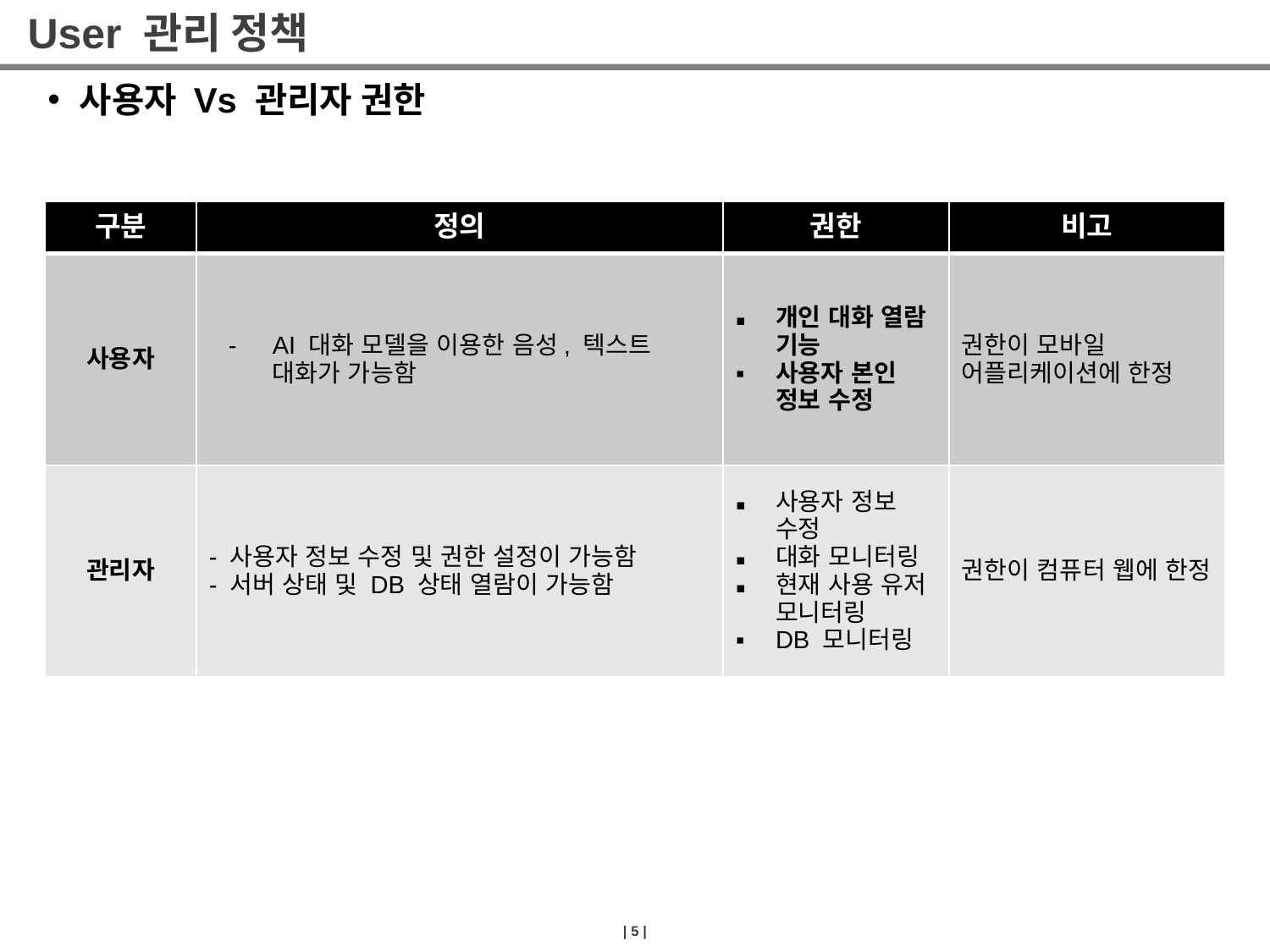

# User 관리 정책
사용자 Vs 관리자 권한
| 구분 | 정의 | 권한 | 비고 |
| --- | --- | --- | --- |
| 사용자 | AI 대화 모델을 이용한 음성, 텍스트 대화가 가능함 | 개인 대화 열람 기능 사용자 본인 정보 수정 | 권한이 모바일 어플리케이션에 한정 |
| 관리자 | - 사용자 정보 수정 및 권한 설정이 가능함 - 서버 상태 및 DB 상태 열람이 가능함 | 사용자 정보 수정 대화 모니터링 현재 사용 유저 모니터링 DB 모니터링 | 권한이 컴퓨터 웹에 한정 |
| 5 |